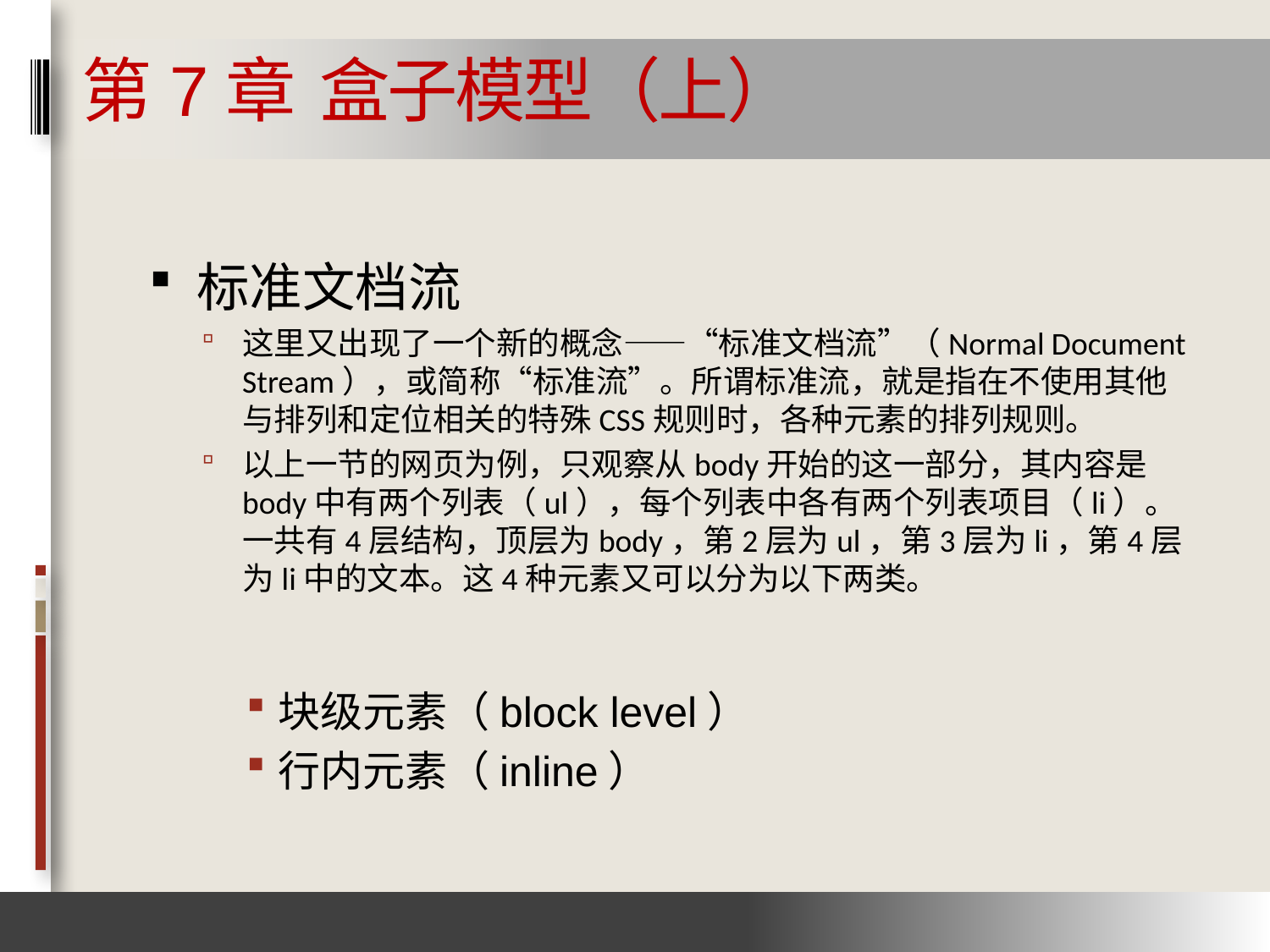

# 第7章  盒子模型（上）
标准文档流
这里又出现了一个新的概念——“标准文档流”（Normal Document Stream），或简称“标准流”。所谓标准流，就是指在不使用其他与排列和定位相关的特殊CSS规则时，各种元素的排列规则。
以上一节的网页为例，只观察从body开始的这一部分，其内容是body中有两个列表（ul），每个列表中各有两个列表项目（li）。一共有4层结构，顶层为body，第2层为ul，第3层为li，第4层为li中的文本。这4种元素又可以分为以下两类。

块级元素（block level）
行内元素（inline）